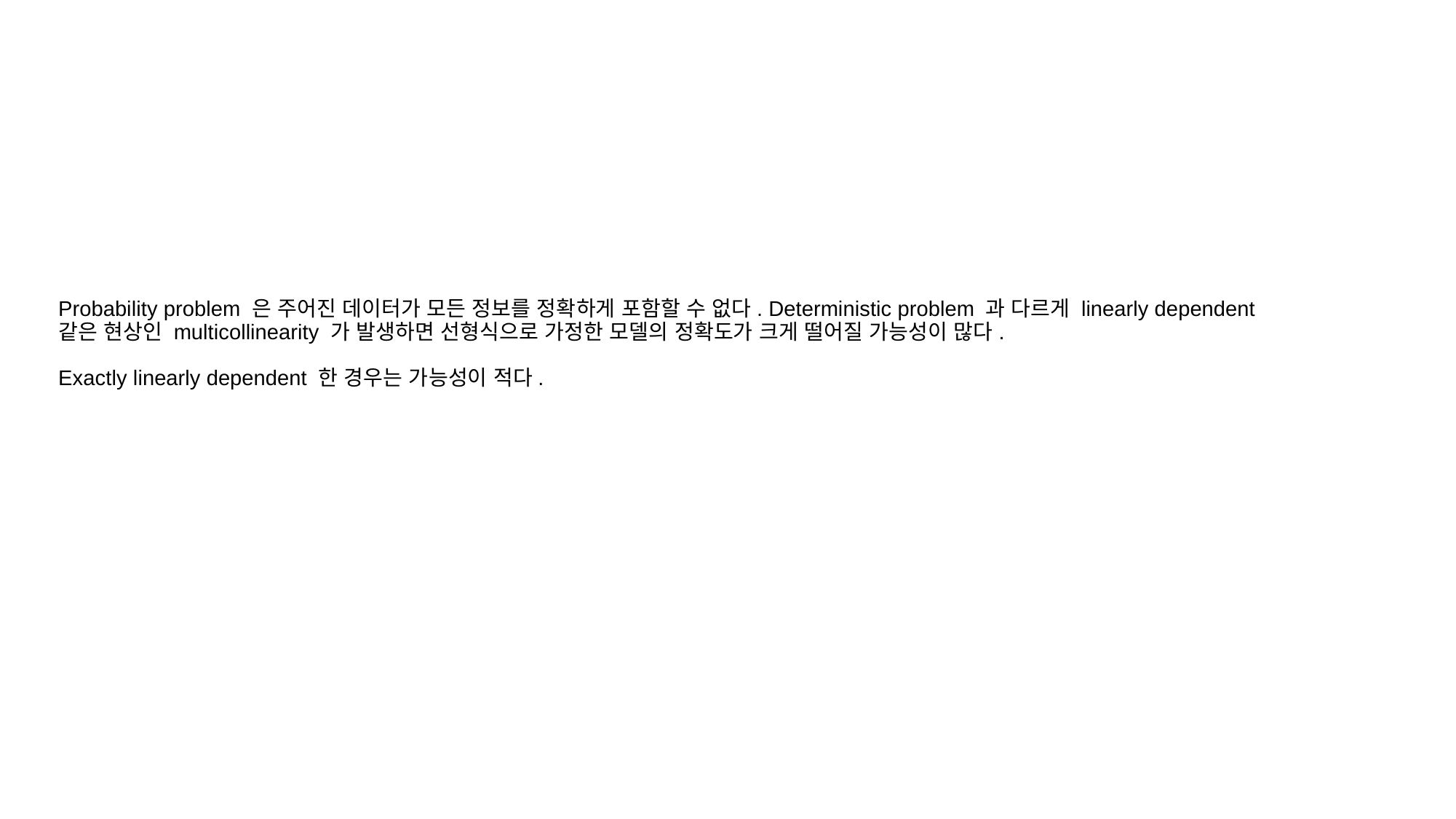

# Probability problem 은 주어진 데이터가 모든 정보를 정확하게 포함할 수 없다. Deterministic problem 과 다르게 linearly dependent 같은 현상인 multicollinearity 가 발생하면 선형식으로 가정한 모델의 정확도가 크게 떨어질 가능성이 많다. Exactly linearly dependent 한 경우는 가능성이 적다.